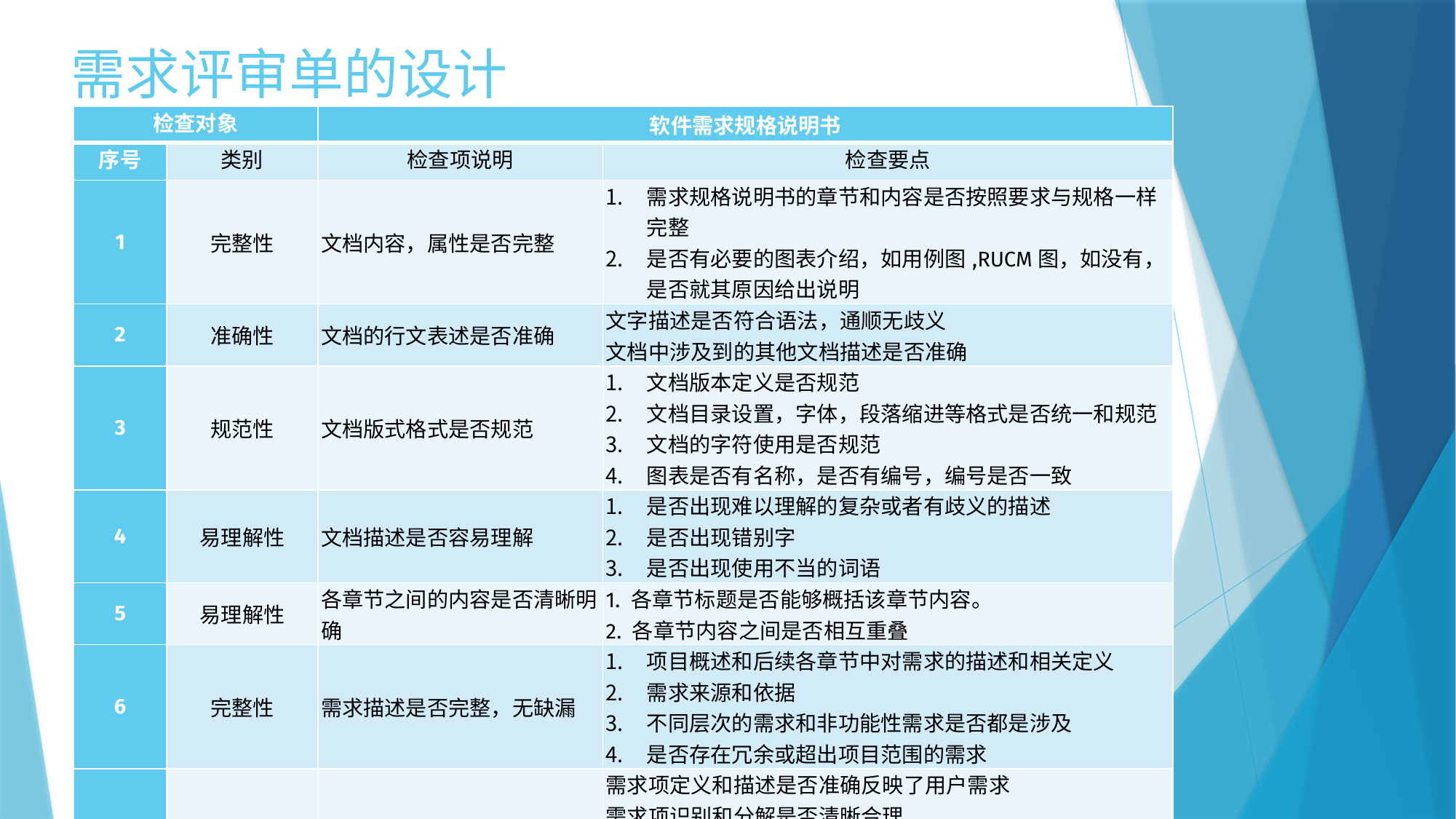

# 需求评审单的设计
| 检查对象 |  | 软件需求规格说明书 |  |
| --- | --- | --- | --- |
| 序号 | 类别 | 检查项说明 | 检查要点 |
| 1 | 完整性 | 文档内容，属性是否完整 | 需求规格说明书的章节和内容是否按照要求与规格一样完整 是否有必要的图表介绍，如用例图,RUCM图，如没有，是否就其原因给出说明 |
| 2 | 准确性 | 文档的行文表述是否准确 | 文字描述是否符合语法，通顺无歧义 文档中涉及到的其他文档描述是否准确 |
| 3 | 规范性 | 文档版式格式是否规范 | 文档版本定义是否规范 文档目录设置，字体，段落缩进等格式是否统一和规范 文档的字符使用是否规范 图表是否有名称，是否有编号，编号是否一致 |
| 4 | 易理解性 | 文档描述是否容易理解 | 是否出现难以理解的复杂或者有歧义的描述 是否出现错别字 是否出现使用不当的词语 |
| 5 | 易理解性 | 各章节之间的内容是否清晰明确 | 1. 各章节标题是否能够概括该章节内容。 2. 各章节内容之间是否相互重叠 |
| 6 | 完整性 | 需求描述是否完整，无缺漏 | 项目概述和后续各章节中对需求的描述和相关定义 需求来源和依据 不同层次的需求和非功能性需求是否都是涉及 是否存在冗余或超出项目范围的需求 |
| 7 | 准确性 | 需求项描述是否准确 | 需求项定义和描述是否准确反映了用户需求 需求项识别和分解是否清晰合理 业务逻辑的描述是否符合实际情况，描述是否有不切实际的假设 非功能性需求的描述具体、合理、可行 |